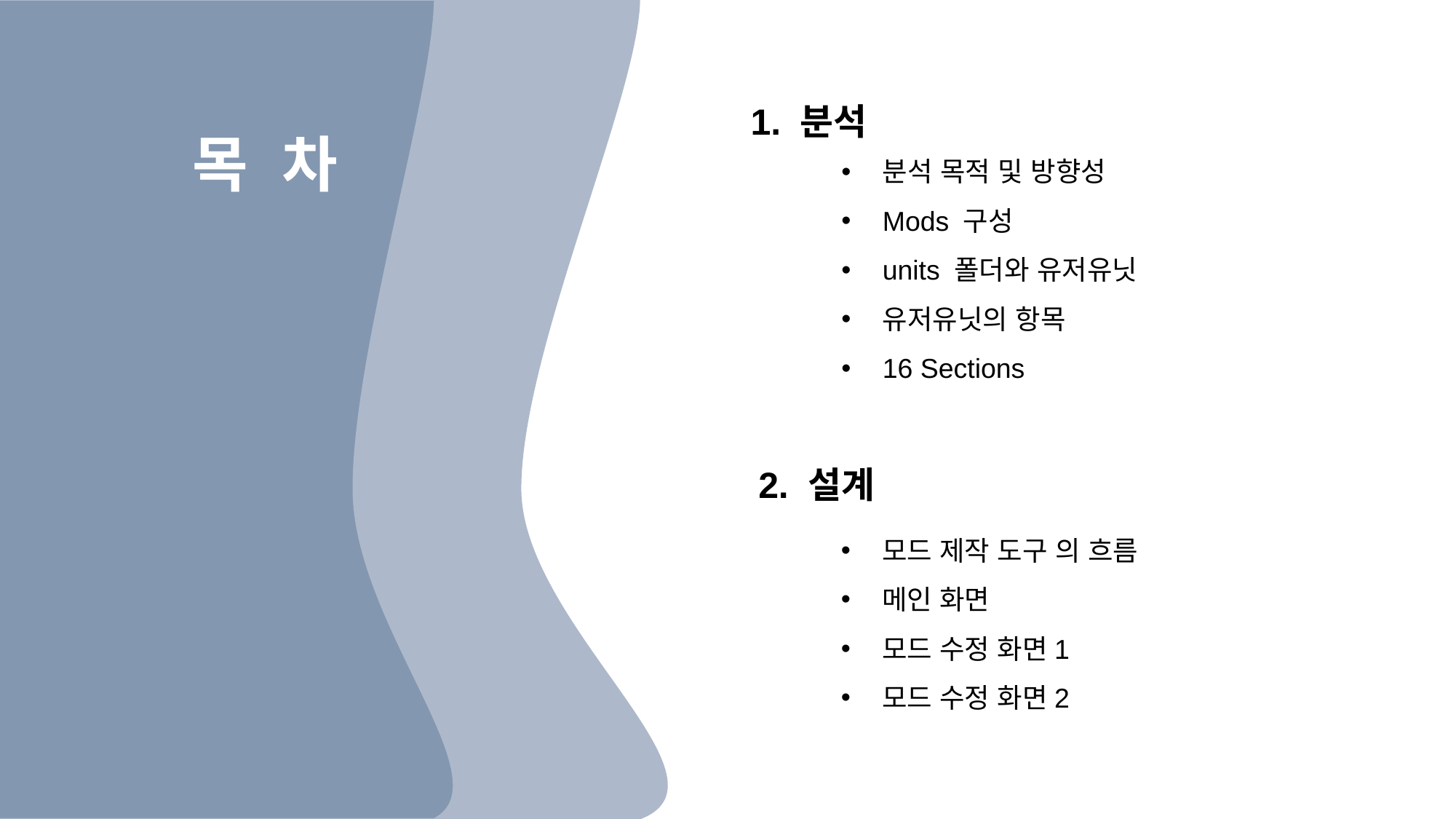

1. 분석
목  차
분석 목적 및 방향성
Mods 구성
units 폴더와 유저유닛
유저유닛의 항목
16 Sections
2. 설계
모드 제작 도구 의 흐름
메인 화면
모드 수정 화면1
모드 수정 화면2